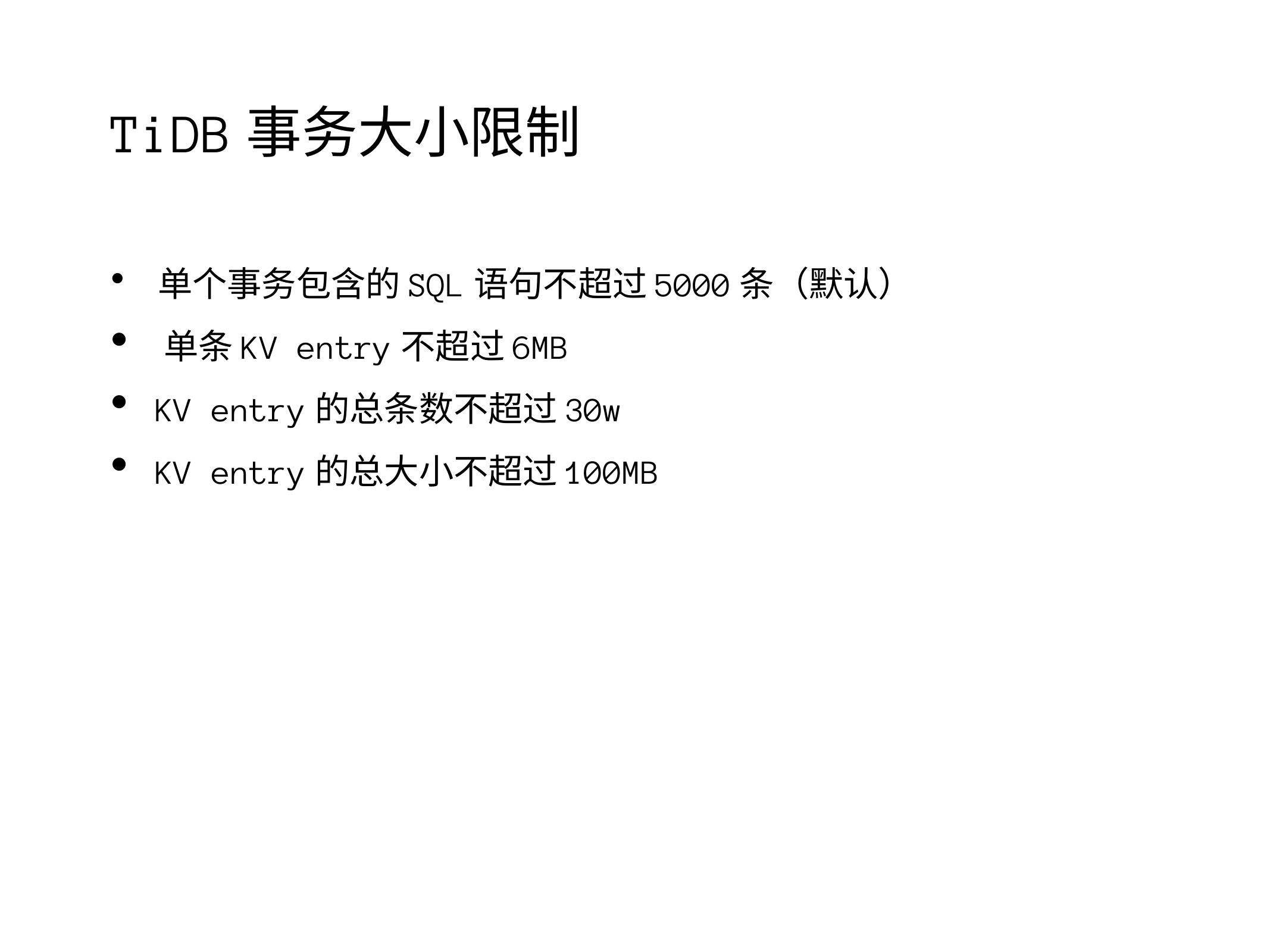

# TiDB事务大小限制

 单个事务包含的SQL语句不超过5000条（默认）
 单条KV entry不超过6MB
 KV entry的总条数不超过30w
 KV entry的总大小不超过100MB